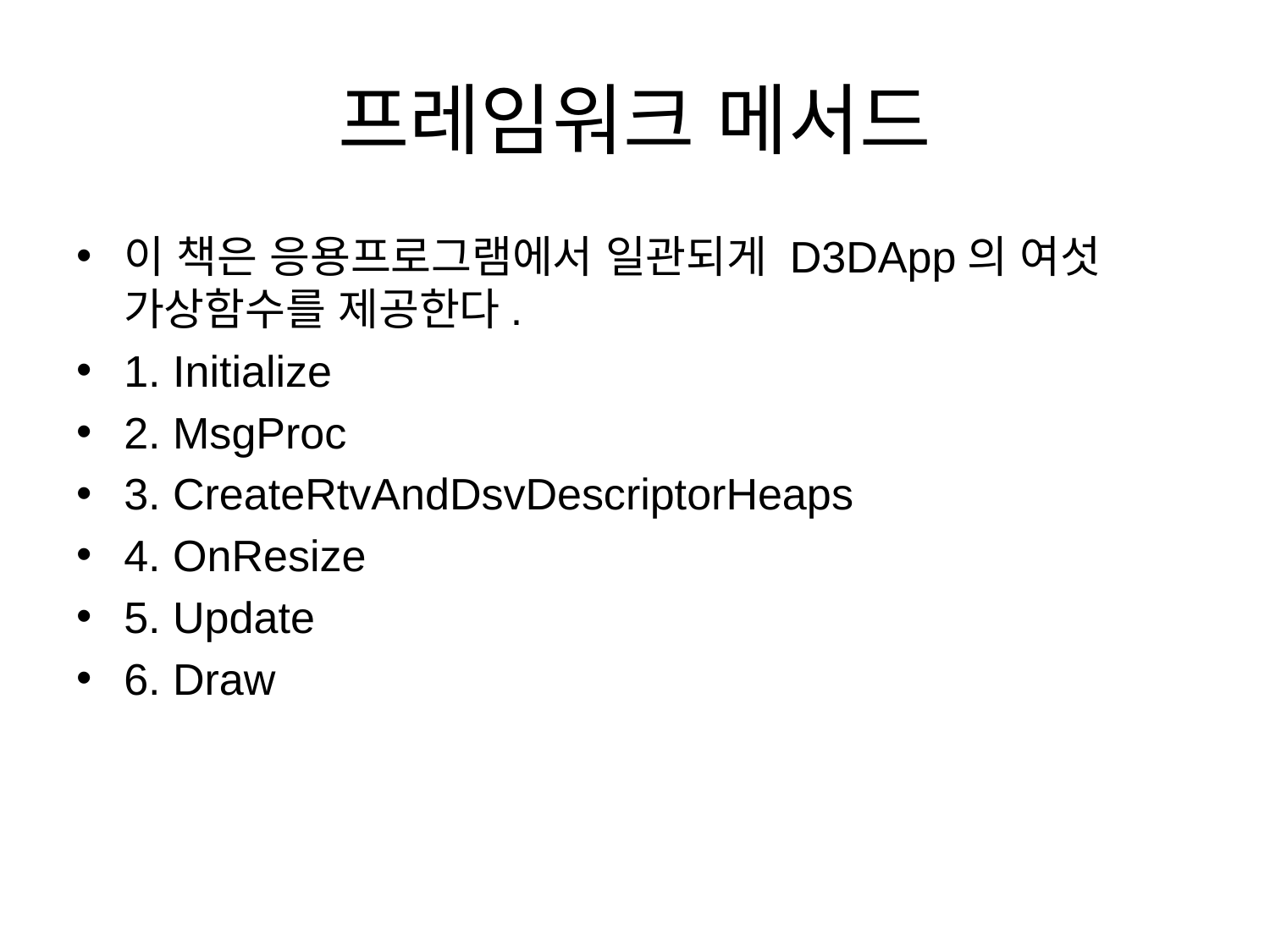

# 프레임워크 메서드
이 책은 응용프로그램에서 일관되게 D3DApp의 여섯 가상함수를 제공한다.
1. Initialize
2. MsgProc
3. CreateRtvAndDsvDescriptorHeaps
4. OnResize
5. Update
6. Draw